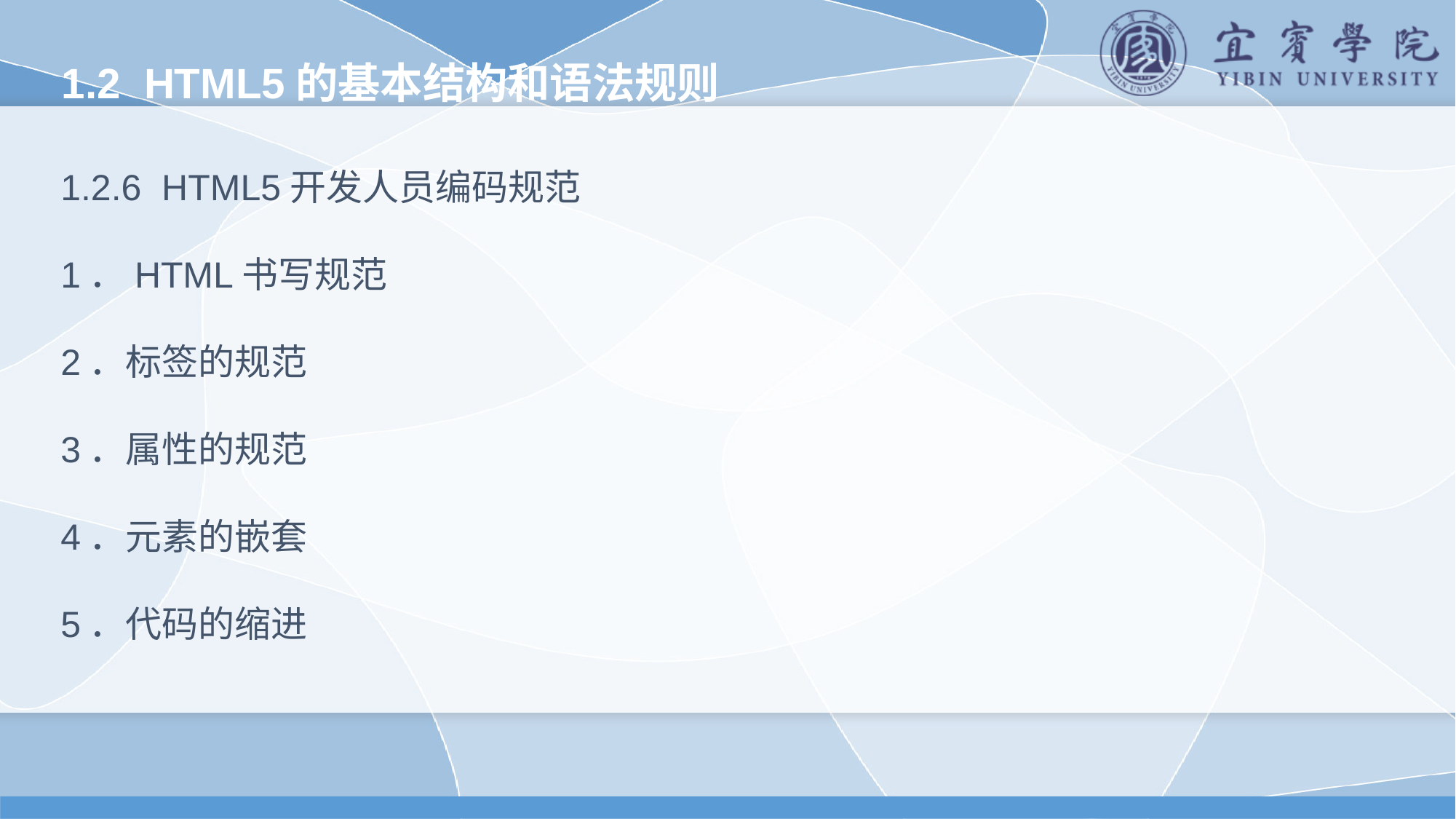

1.2  HTML5的基本结构和语法规则
1.2.6  HTML5开发人员编码规范

1．HTML书写规范

2．标签的规范

3．属性的规范

4．元素的嵌套

5．代码的缩进